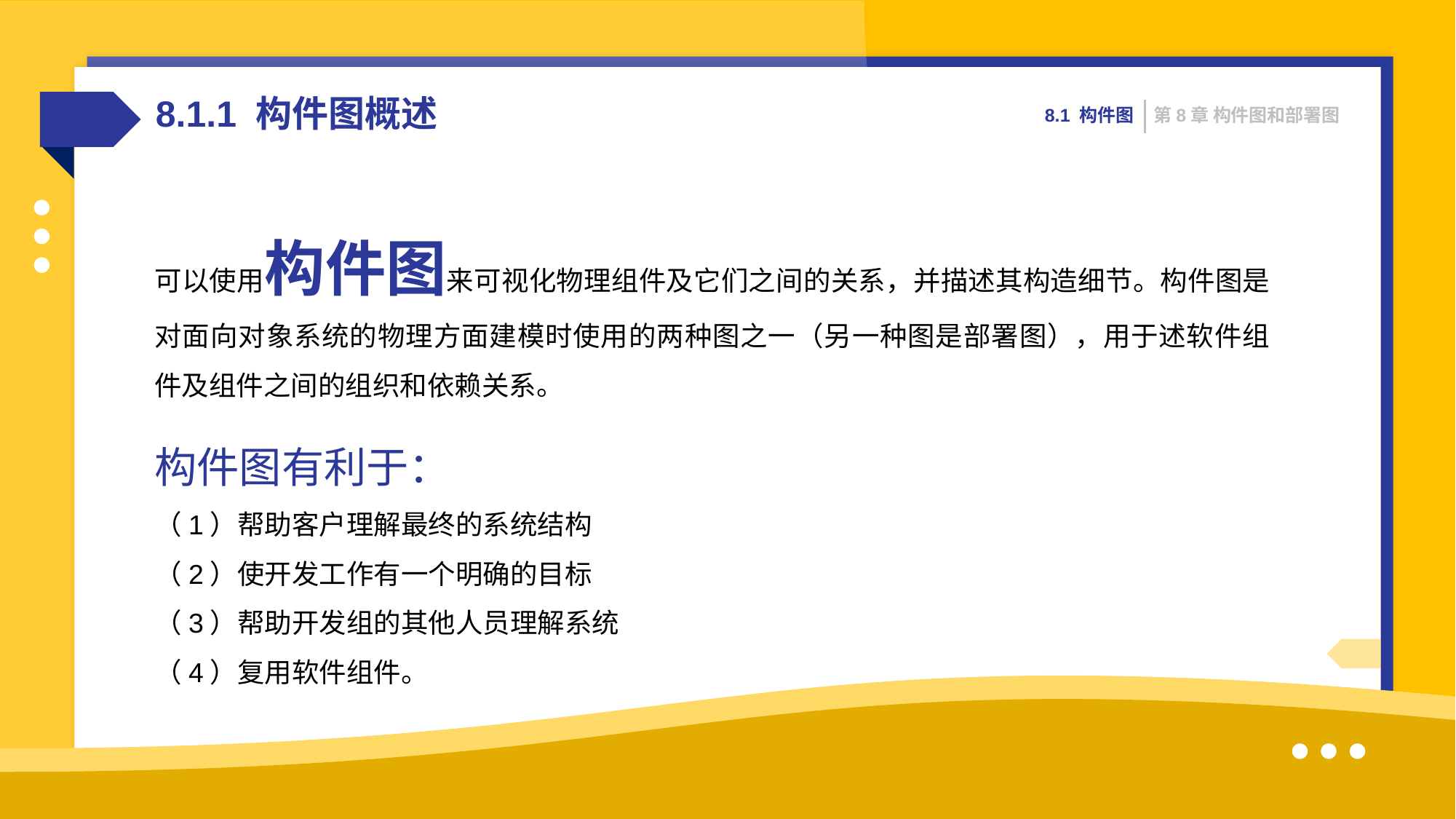

8.1.1 构件图概述
 8.1 构件图
第8章 构件图和部署图
可以使用构件图来可视化物理组件及它们之间的关系，并描述其构造细节。构件图是对面向对象系统的物理方面建模时使用的两种图之一（另一种图是部署图），用于述软件组件及组件之间的组织和依赖关系。
构件图有利于：
（1）帮助客户理解最终的系统结构
（2）使开发工作有一个明确的目标
（3）帮助开发组的其他人员理解系统
（4）复用软件组件。